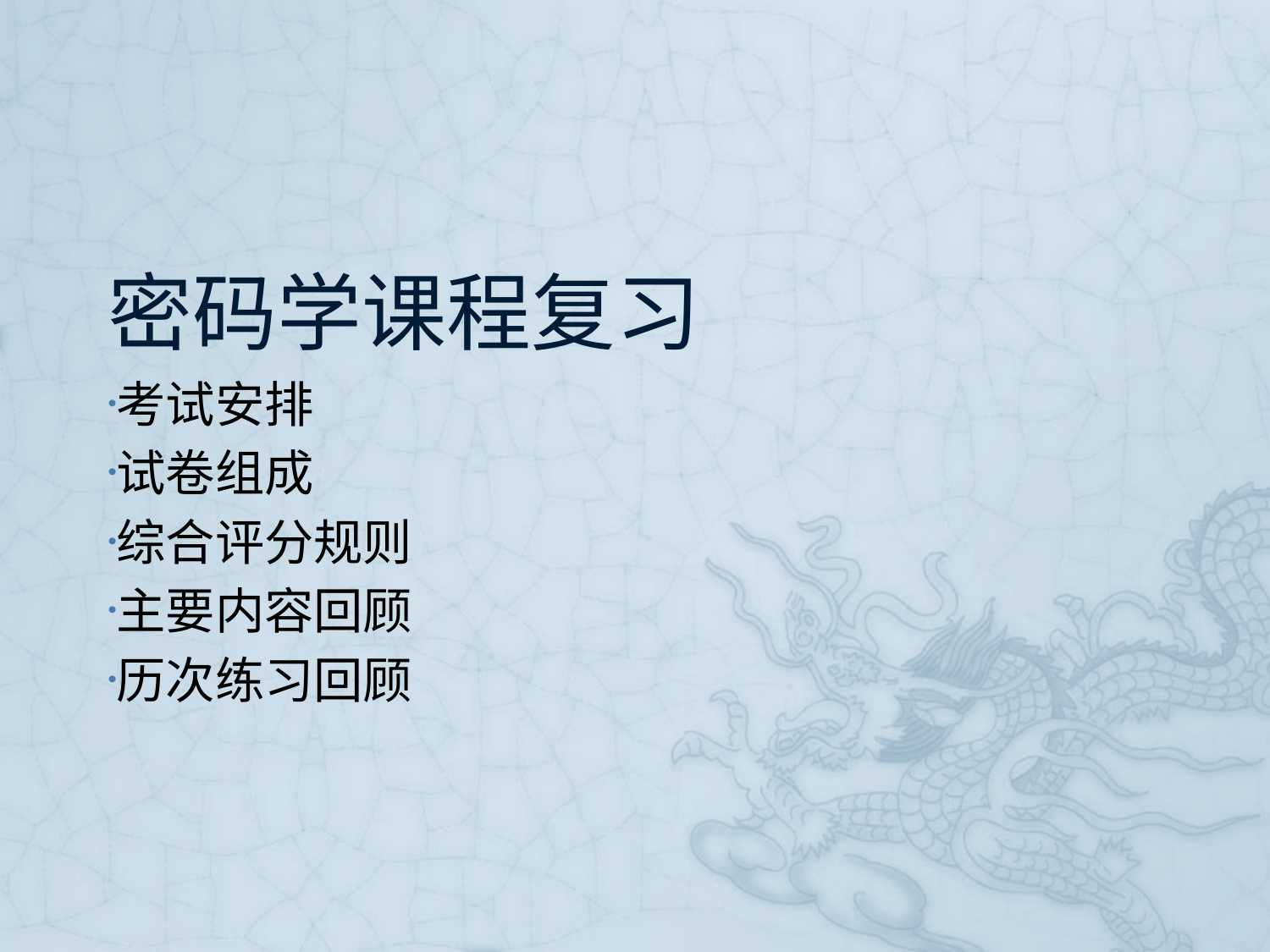

# 密码学课程复习
考试安排
试卷组成
综合评分规则
主要内容回顾
历次练习回顾